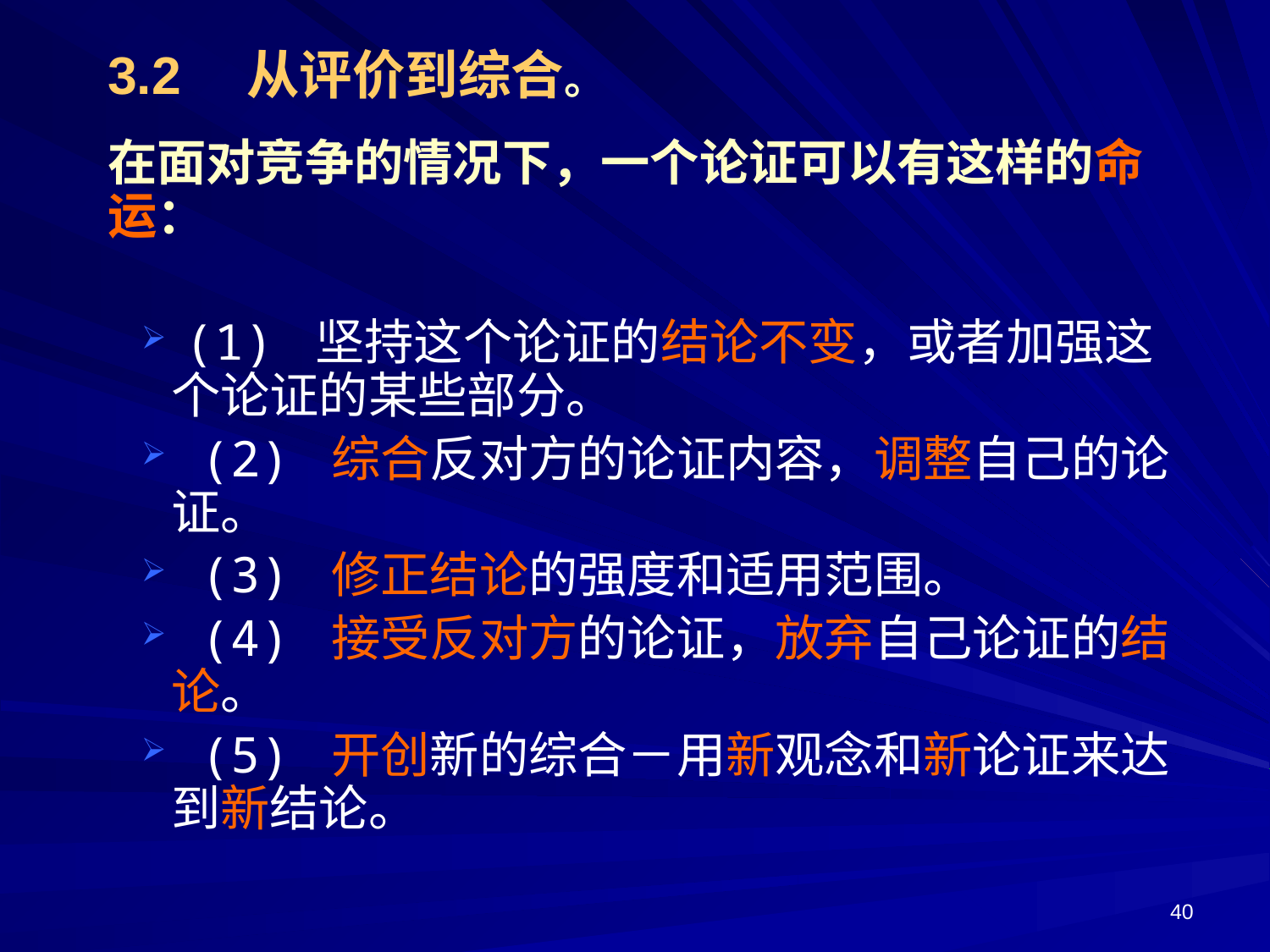

3.2　从评价到综合。

在面对竞争的情况下，一个论证可以有这样的命运：

 (1) 坚持这个论证的结论不变，或者加强这个论证的某些部分。
 (2) 综合反对方的论证内容，调整自己的论证。
 (3) 修正结论的强度和适用范围。
 (4) 接受反对方的论证，放弃自己论证的结论。
 (5) 开创新的综合－用新观念和新论证来达到新结论。
40